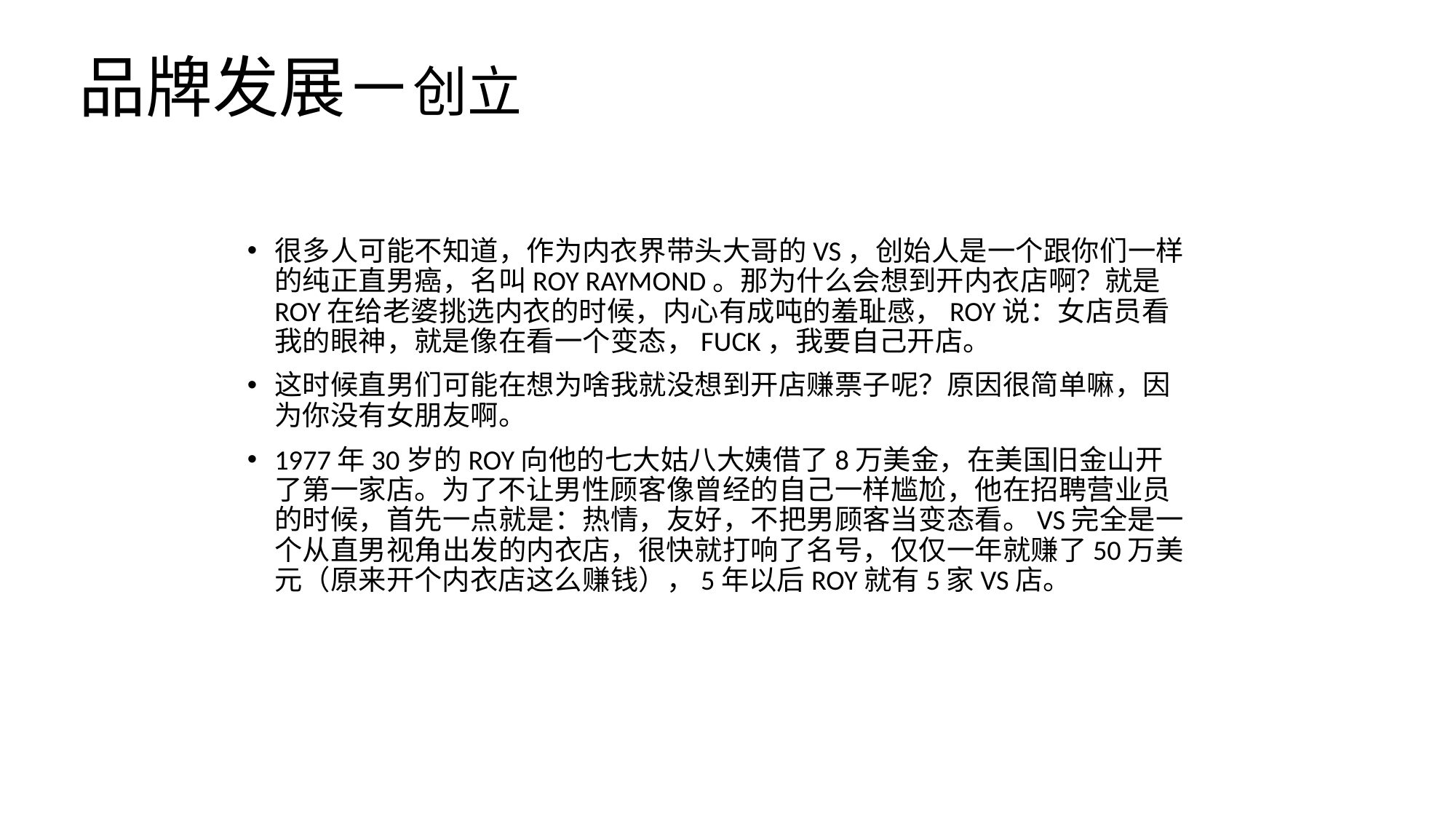

# 品牌发展－创立
很多人可能不知道，作为内衣界带头大哥的VS，创始人是一个跟你们一样的纯正直男癌，名叫ROY RAYMOND。那为什么会想到开内衣店啊？就是ROY在给老婆挑选内衣的时候，内心有成吨的羞耻感，ROY说：女店员看我的眼神，就是像在看一个变态，FUCK，我要自己开店。
这时候直男们可能在想为啥我就没想到开店赚票子呢？原因很简单嘛，因为你没有女朋友啊。
1977年30岁的ROY向他的七大姑八大姨借了8万美金，在美国旧金山开了第一家店。为了不让男性顾客像曾经的自己一样尴尬，他在招聘营业员的时候，首先一点就是：热情，友好，不把男顾客当变态看。VS完全是一个从直男视角出发的内衣店，很快就打响了名号，仅仅一年就赚了50万美元（原来开个内衣店这么赚钱），5年以后ROY就有5家VS店。